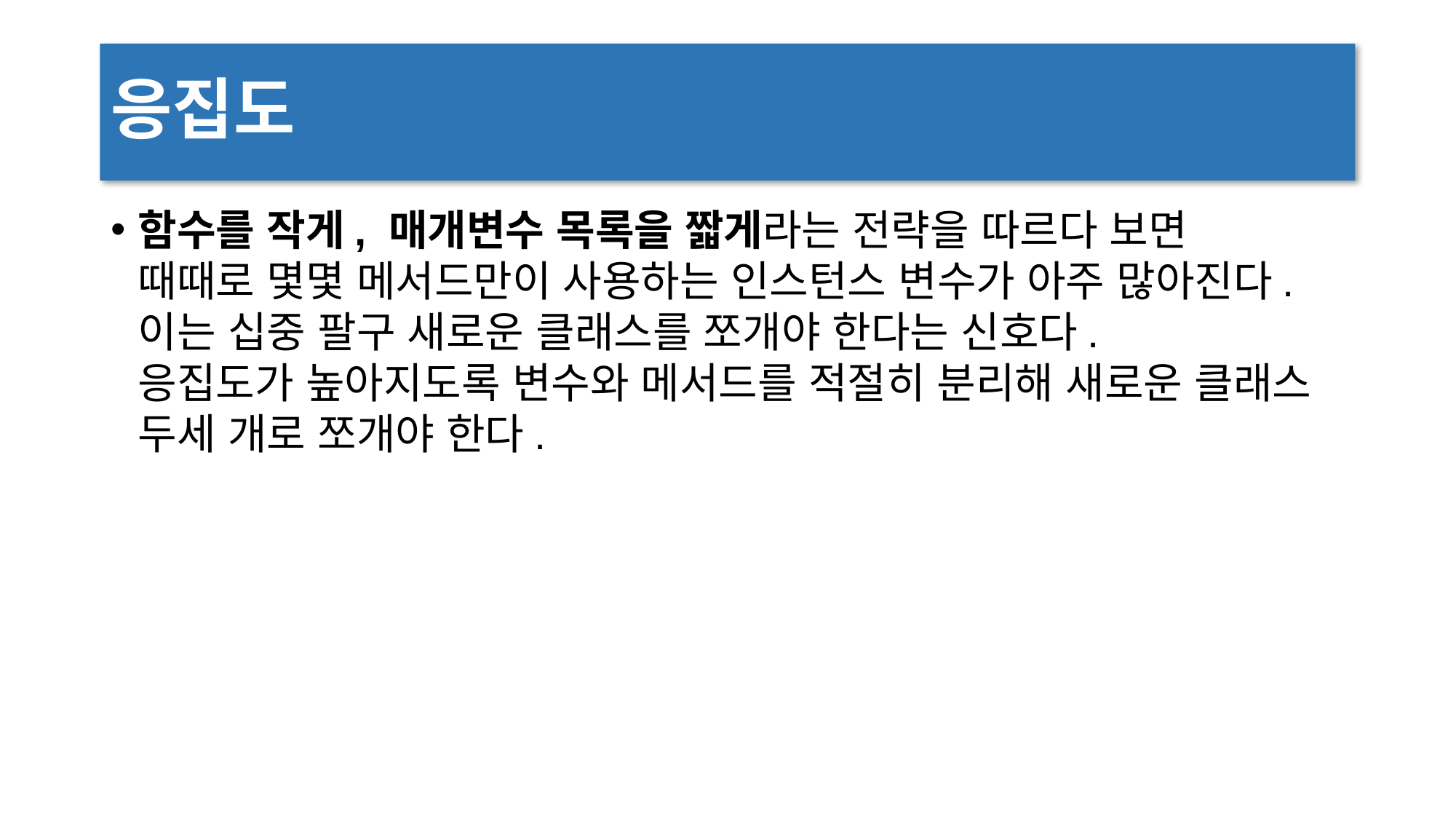

# 응집도
함수를 작게, 매개변수 목록을 짧게라는 전략을 따르다 보면
때때로 몇몇 메서드만이 사용하는 인스턴스 변수가 아주 많아진다.
이는 십중 팔구 새로운 클래스를 쪼개야 한다는 신호다.
응집도가 높아지도록 변수와 메서드를 적절히 분리해 새로운 클래스 두세 개로 쪼개야 한다.